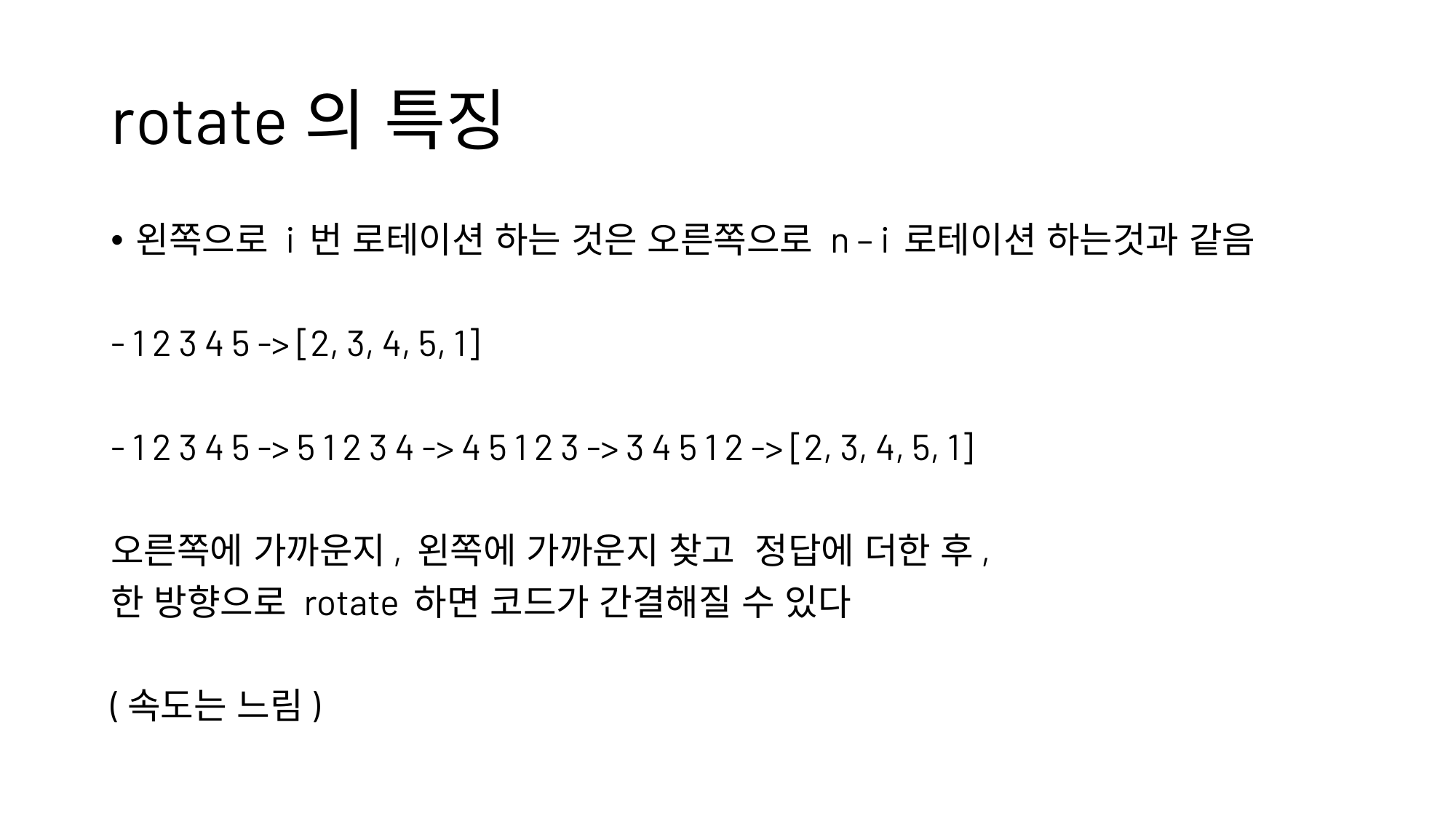

# rotate의 특징
왼쪽으로 i 번 로테이션 하는 것은 오른쪽으로 n – i 로테이션 하는것과 같음

- 1 2 3 4 5 -> [2, 3, 4, 5, 1]

- 1 2 3 4 5 -> 5 1 2 3 4 -> 4 5 1 2 3 -> 3 4 5 1 2 -> [2, 3, 4, 5, 1]

오른쪽에 가까운지, 왼쪽에 가까운지 찾고  정답에 더한 후,
한 방향으로 rotate 하면 코드가 간결해질 수 있다

(속도는 느림)